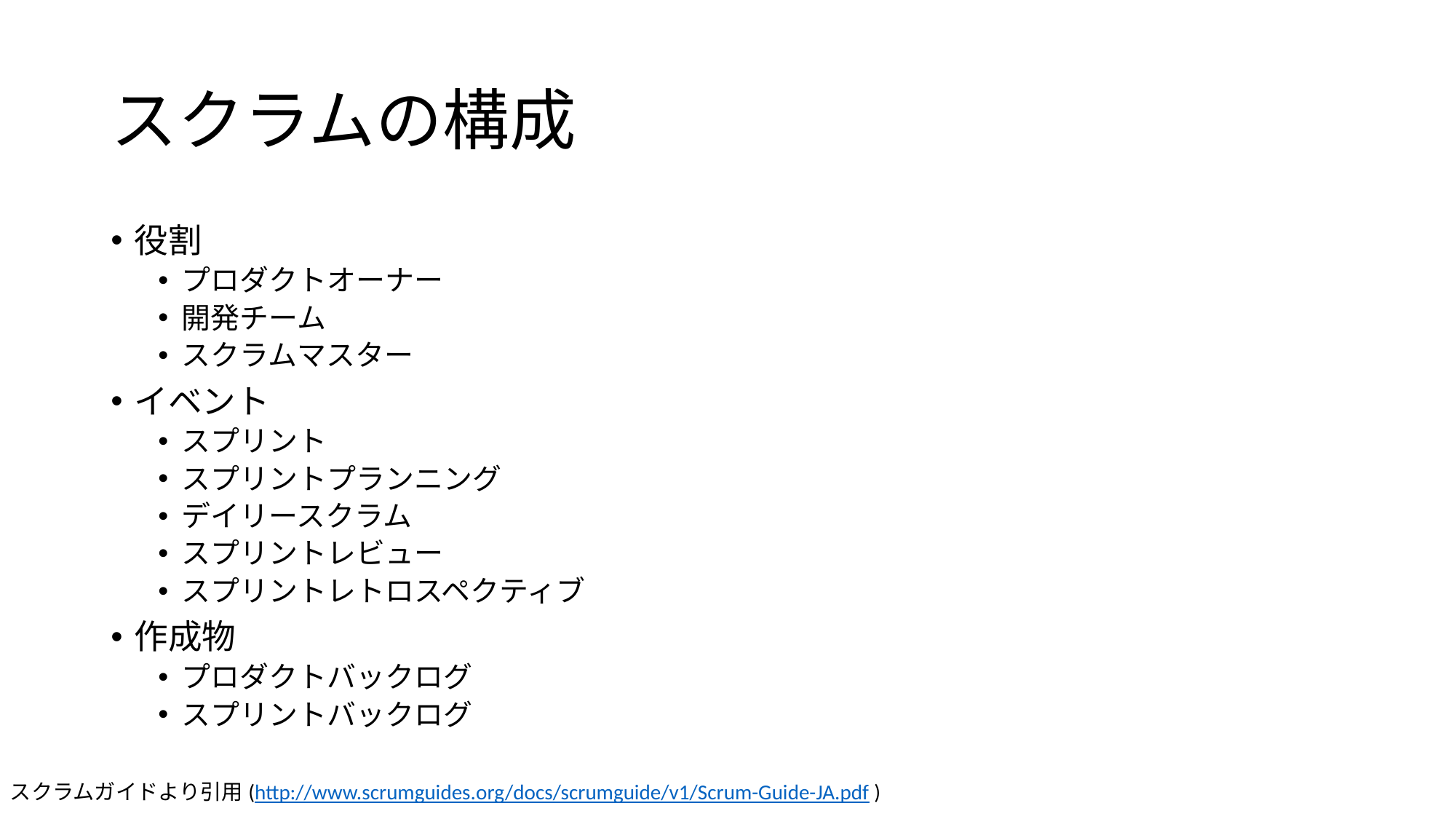

# スクラムの構成
役割
プロダクトオーナー
開発チーム
スクラムマスター
イベント
スプリント
スプリントプランニング
デイリースクラム
スプリントレビュー
スプリントレトロスペクティブ
作成物
プロダクトバックログ
スプリントバックログ
スクラムガイドより引用(http://www.scrumguides.org/docs/scrumguide/v1/Scrum-Guide-JA.pdf )